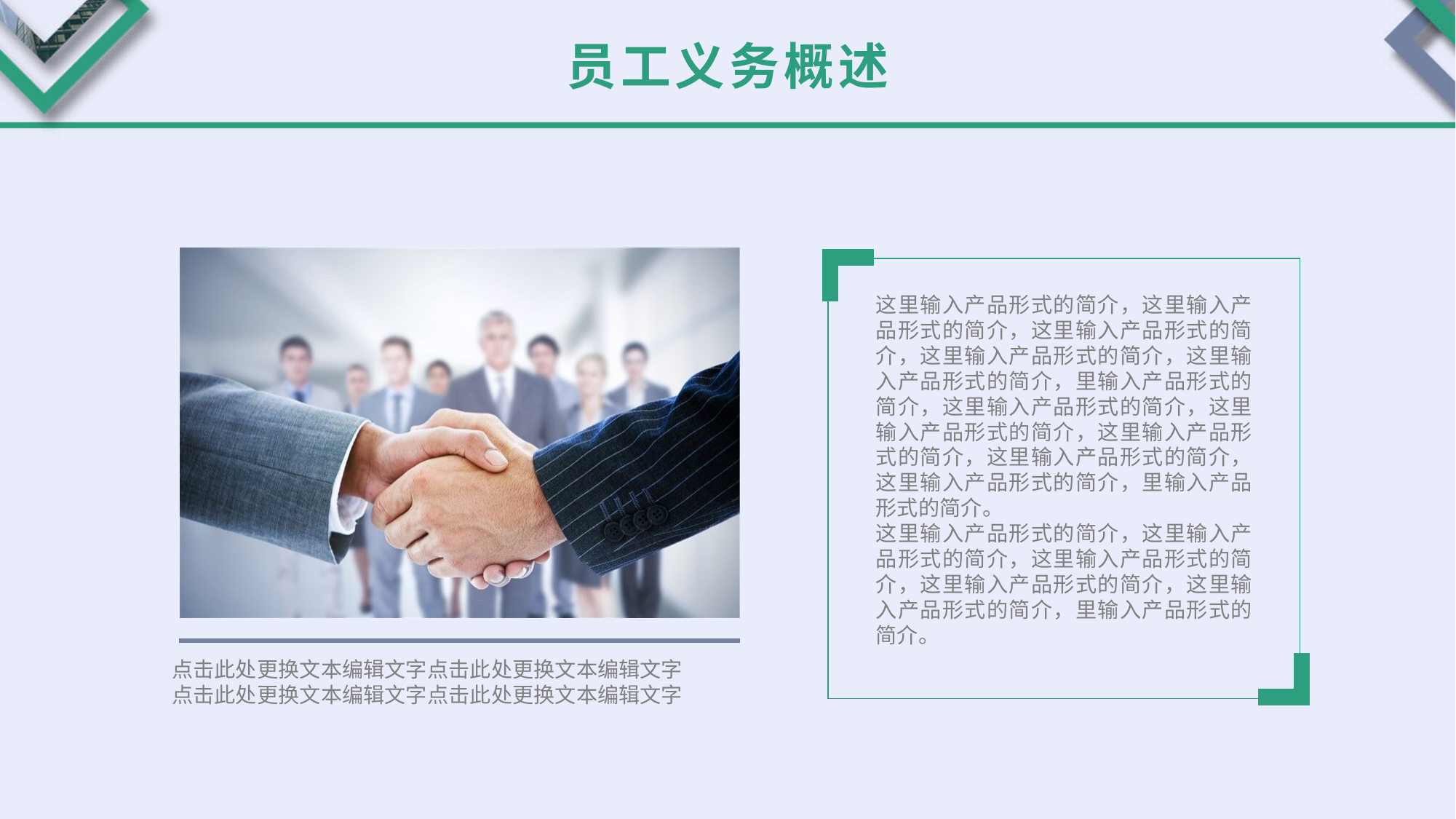

员工义务概述

这里输入产品形式的简介，这里输入产品形式的简介，这里输入产品形式的简介，这里输入产品形式的简介，这里输入产品形式的简介，里输入产品形式的简介，这里输入产品形式的简介，这里输入产品形式的简介，这里输入产品形式的简介，这里输入产品形式的简介，这里输入产品形式的简介，里输入产品形式的简介。
这里输入产品形式的简介，这里输入产品形式的简介，这里输入产品形式的简介，这里输入产品形式的简介，这里输入产品形式的简介，里输入产品形式的简介。

点击此处更换文本编辑文字点击此处更换文本编辑文字
点击此处更换文本编辑文字点击此处更换文本编辑文字